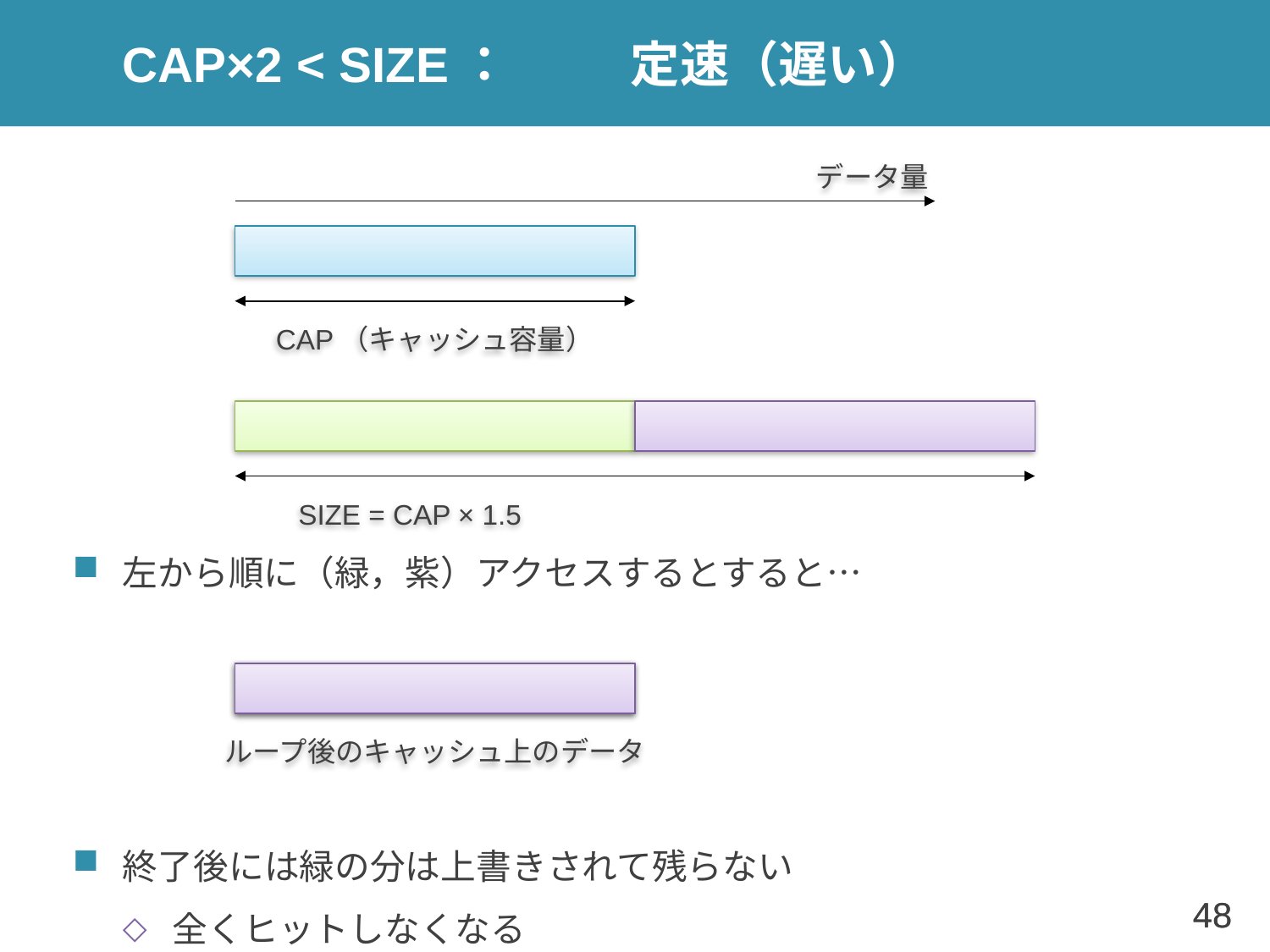

# CAP×2 < SIZE：	定速（遅い）
データ量

CAP（キャッシュ容量）

SIZE = CAP × 1.5
左から順に（緑，紫）アクセスするとすると…

ループ後のキャッシュ上のデータ
終了後には緑の分は上書きされて残らない
全くヒットしなくなる